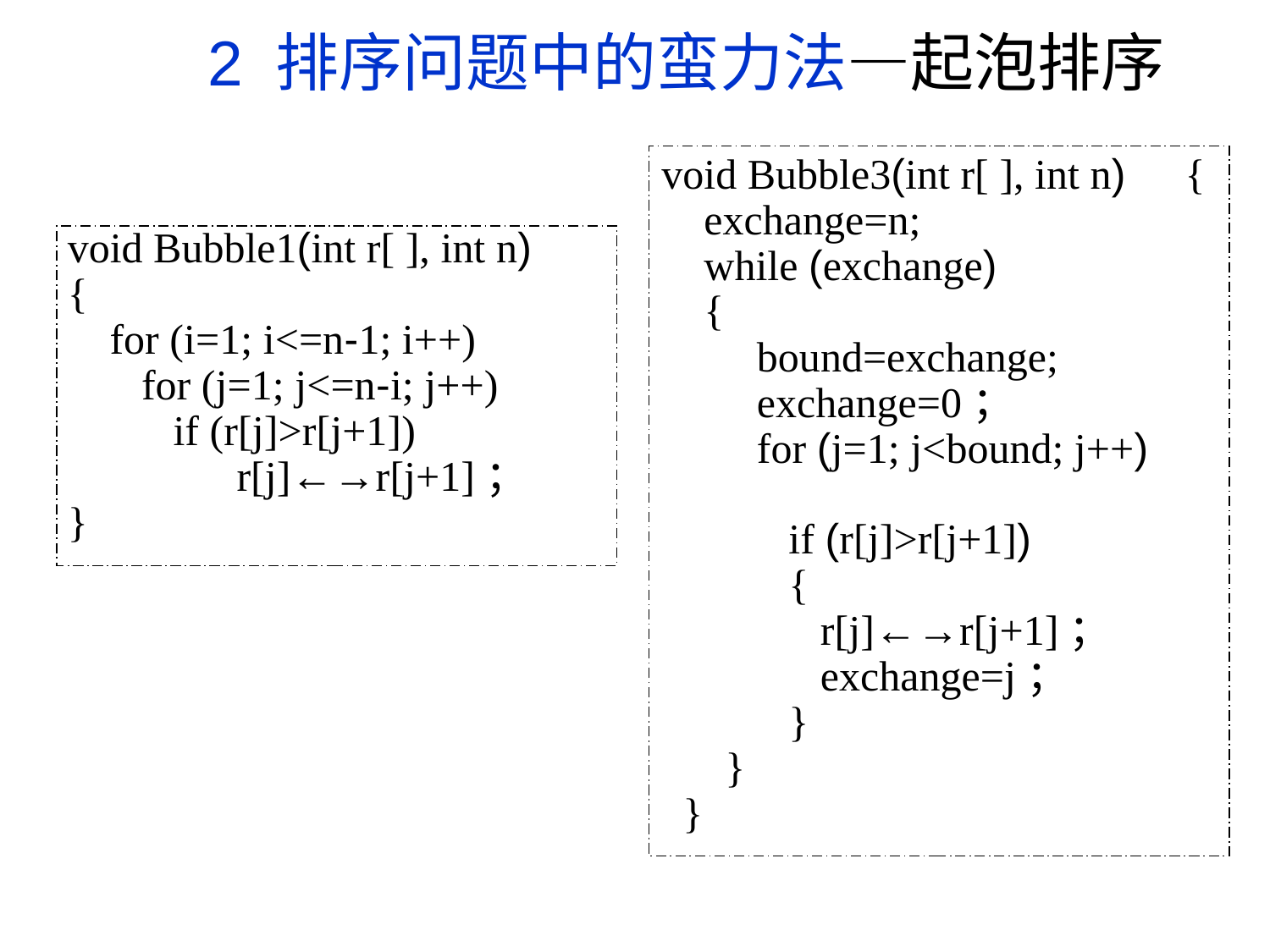

2 排序问题中的蛮力法—起泡排序
void Bubble3(int r[ ], int n)     {
    exchange=n;
    while (exchange)
    {
         bound=exchange;
         exchange=0；
         for (j=1; j<bound; j++)
            if (r[j]>r[j+1])
            {
               r[j]←→r[j+1]；
               exchange=j；
            }
      }
  }
 void Bubble1(int r[ ], int n)
 {
     for (i=1; i<=n-1; i++)
        for (j=1; j<=n-i; j++)
           if (r[j]>r[j+1])
                 r[j]←→r[j+1]；
 }